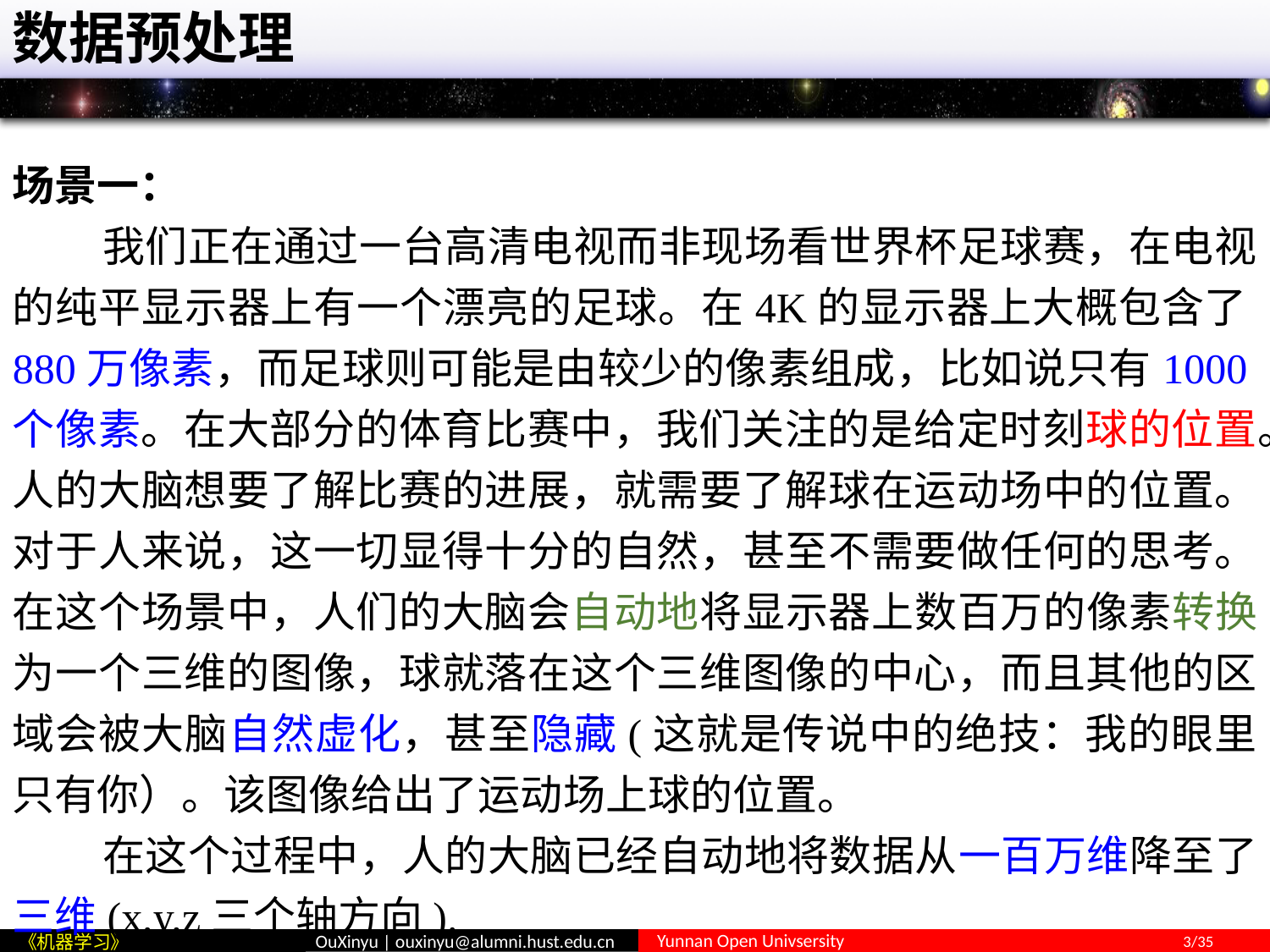

# 数据预处理
场景一：
        我们正在通过一台高清电视而非现场看世界杯足球赛，在电视的纯平显示器上有一个漂亮的足球。在4K的显示器上大概包含了880万像素，而足球则可能是由较少的像素组成，比如说只有1000个像素。在大部分的体育比赛中，我们关注的是给定时刻球的位置。人的大脑想要了解比赛的进展，就需要了解球在运动场中的位置。对于人来说，这一切显得十分的自然，甚至不需要做任何的思考。在这个场景中，人们的大脑会自动地将显示器上数百万的像素转换为一个三维的图像，球就落在这个三维图像的中心，而且其他的区域会被大脑自然虚化，甚至隐藏(这就是传说中的绝技：我的眼里只有你）。该图像给出了运动场上球的位置。
        在这个过程中，人的大脑已经自动地将数据从一百万维降至了三维(x,y,z三个轴方向).